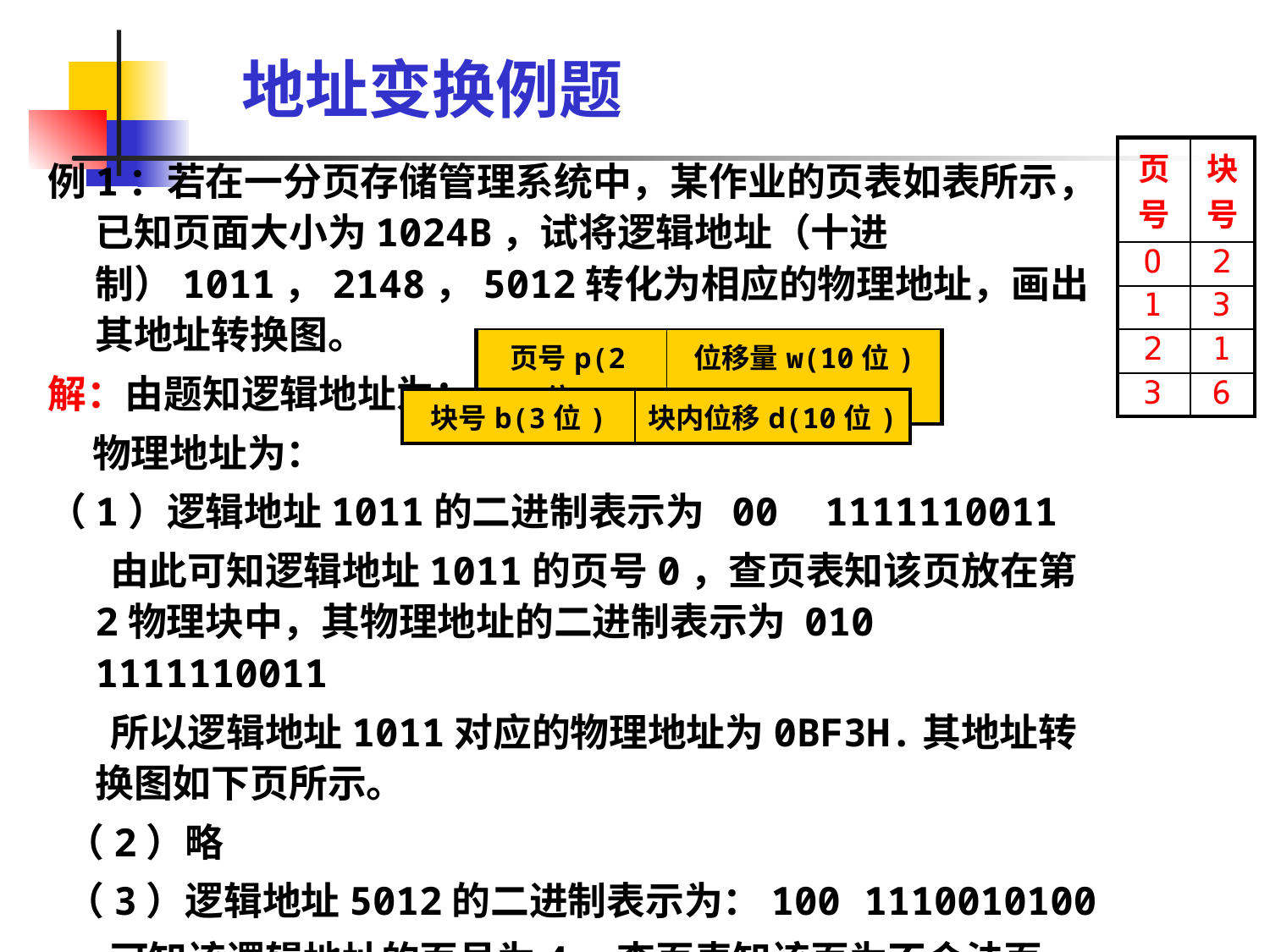

# 地址变换例题
| 页号 | 块号 |
| --- | --- |
| 0 | 2 |
| 1 | 3 |
| 2 | 1 |
| 3 | 6 |
例1：若在一分页存储管理系统中，某作业的页表如表所示，已知页面大小为1024B，试将逻辑地址（十进制）1011，2148，5012转化为相应的物理地址，画出其地址转换图。
解：由题知逻辑地址为：
    物理地址为：
（1）逻辑地址1011的二进制表示为  00  1111110011
      由此可知逻辑地址1011的页号0，查页表知该页放在第2物理块中，其物理地址的二进制表示为 010  1111110011
      所以逻辑地址1011对应的物理地址为0BF3H.其地址转换图如下页所示。
 （2）略
 （3）逻辑地址5012的二进制表示为：100 1110010100
      可知该逻辑地址的页号为4，查页表知该页为不合法页，则产生越界中断。
| 页号p(2位) | 位移量w(10位) |
| --- | --- |
| 块号b(3位) | 块内位移d(10位) |
| --- | --- |